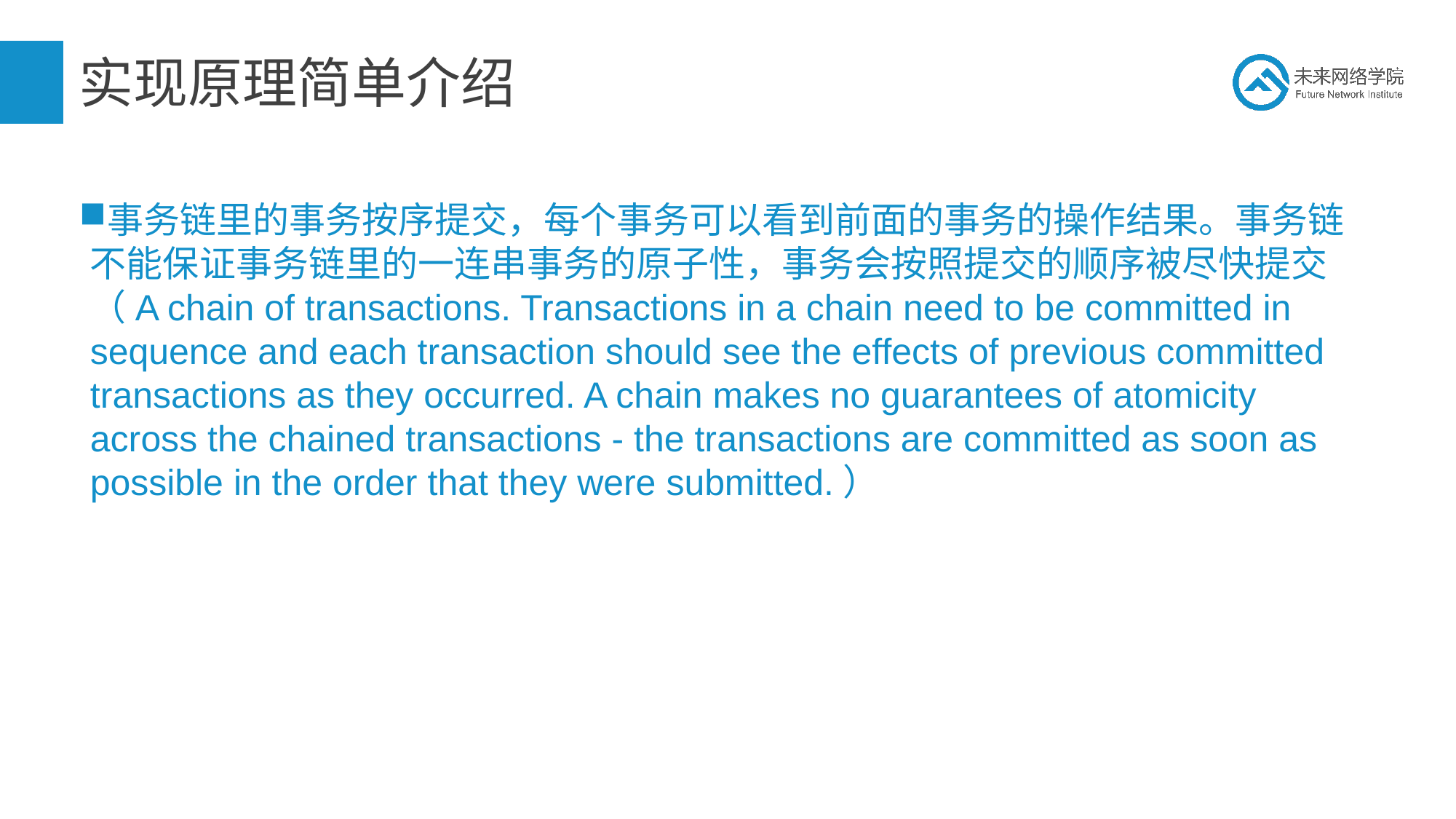

# 实现原理简单介绍
事务链里的事务按序提交，每个事务可以看到前面的事务的操作结果。事务链不能保证事务链里的一连串事务的原子性，事务会按照提交的顺序被尽快提交（A chain of transactions. Transactions in a chain need to be committed in sequence and each transaction should see the effects of previous committed transactions as they occurred. A chain makes no guarantees of atomicity across the chained transactions - the transactions are committed as soon as possible in the order that they were submitted.）